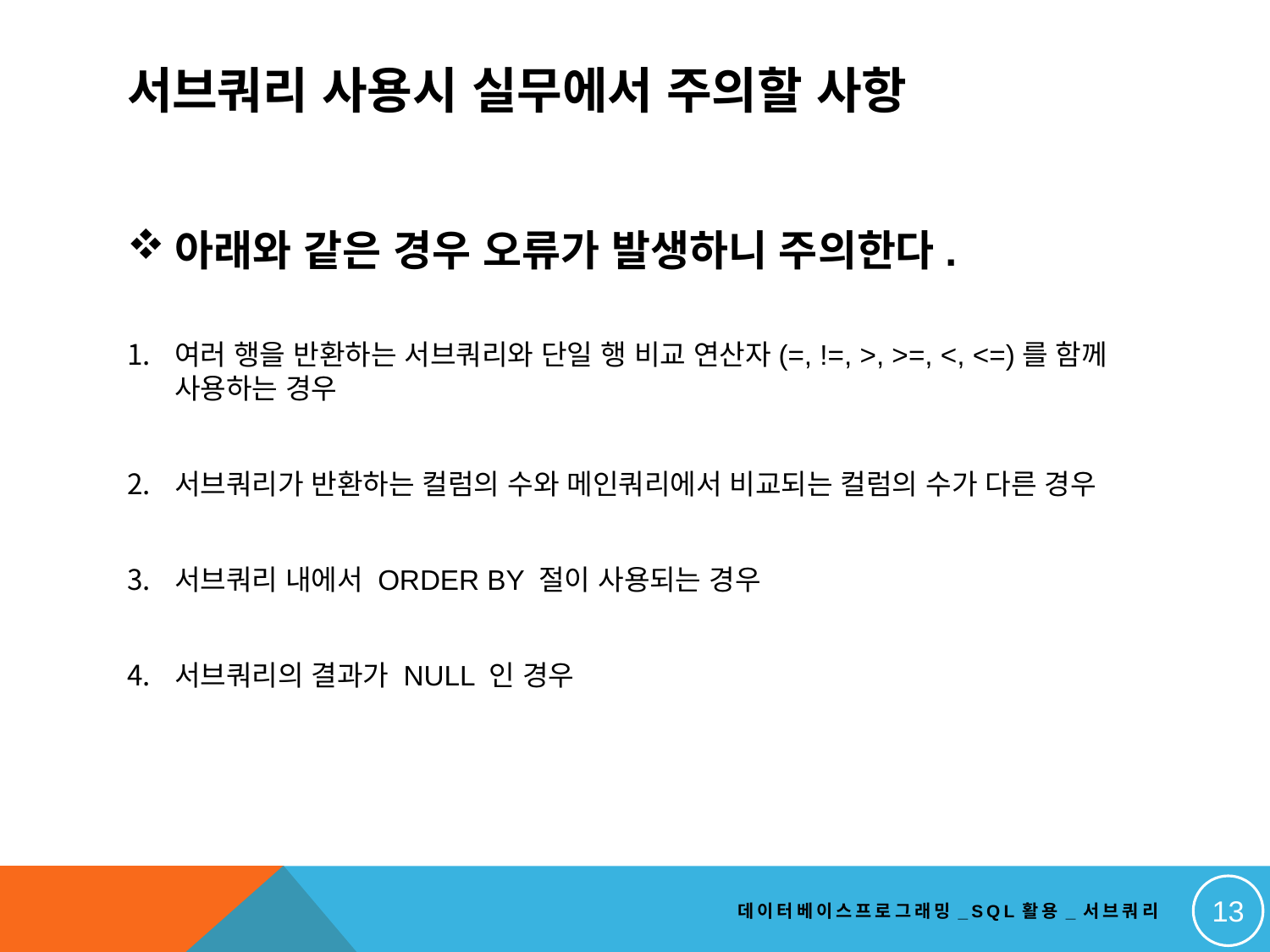

# 서브쿼리 사용시 실무에서 주의할 사항

아래와 같은 경우 오류가 발생하니 주의한다.

여러 행을 반환하는 서브쿼리와 단일 행 비교 연산자(=, !=, >, >=, <, <=)를 함께 사용하는 경우

서브쿼리가 반환하는 컬럼의 수와 메인쿼리에서 비교되는 컬럼의 수가 다른 경우

서브쿼리 내에서 ORDER BY 절이 사용되는 경우

서브쿼리의 결과가 NULL 인 경우
13
데이터베이스프로그래밍_SQL활용_서브쿼리